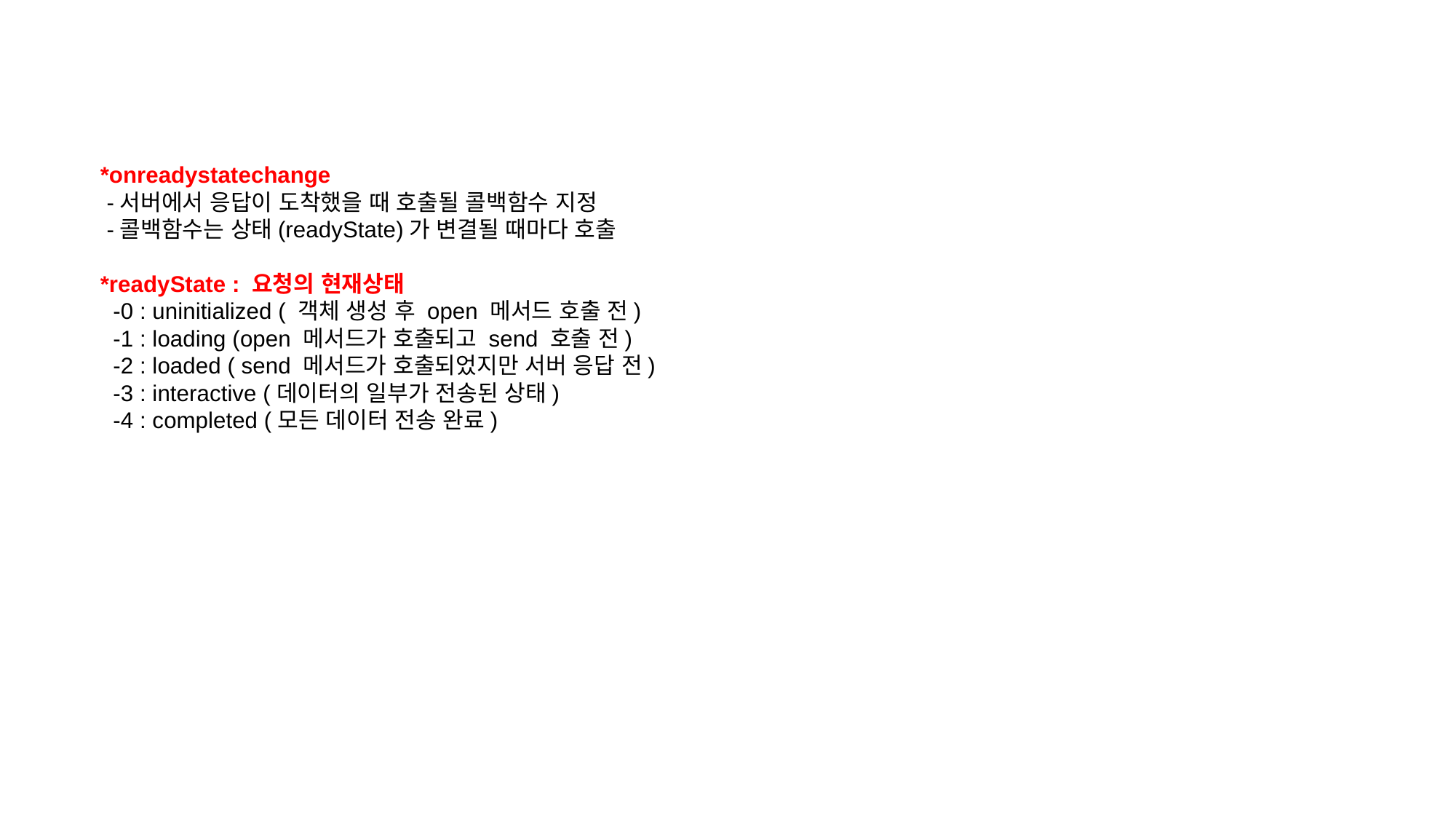

*onreadystatechange
 -서버에서 응답이 도착했을 때 호출될 콜백함수 지정
 -콜백함수는 상태(readyState)가 변결될 때마다 호출

*readyState : 요청의 현재상태
  -0 : uninitialized ( 객체 생성 후 open 메서드 호출 전)
  -1 : loading (open 메서드가 호출되고 send 호출 전)
  -2 : loaded ( send 메서드가 호출되었지만 서버 응답 전)
  -3 : interactive (데이터의 일부가 전송된 상태)
  -4 : completed (모든 데이터 전송 완료)